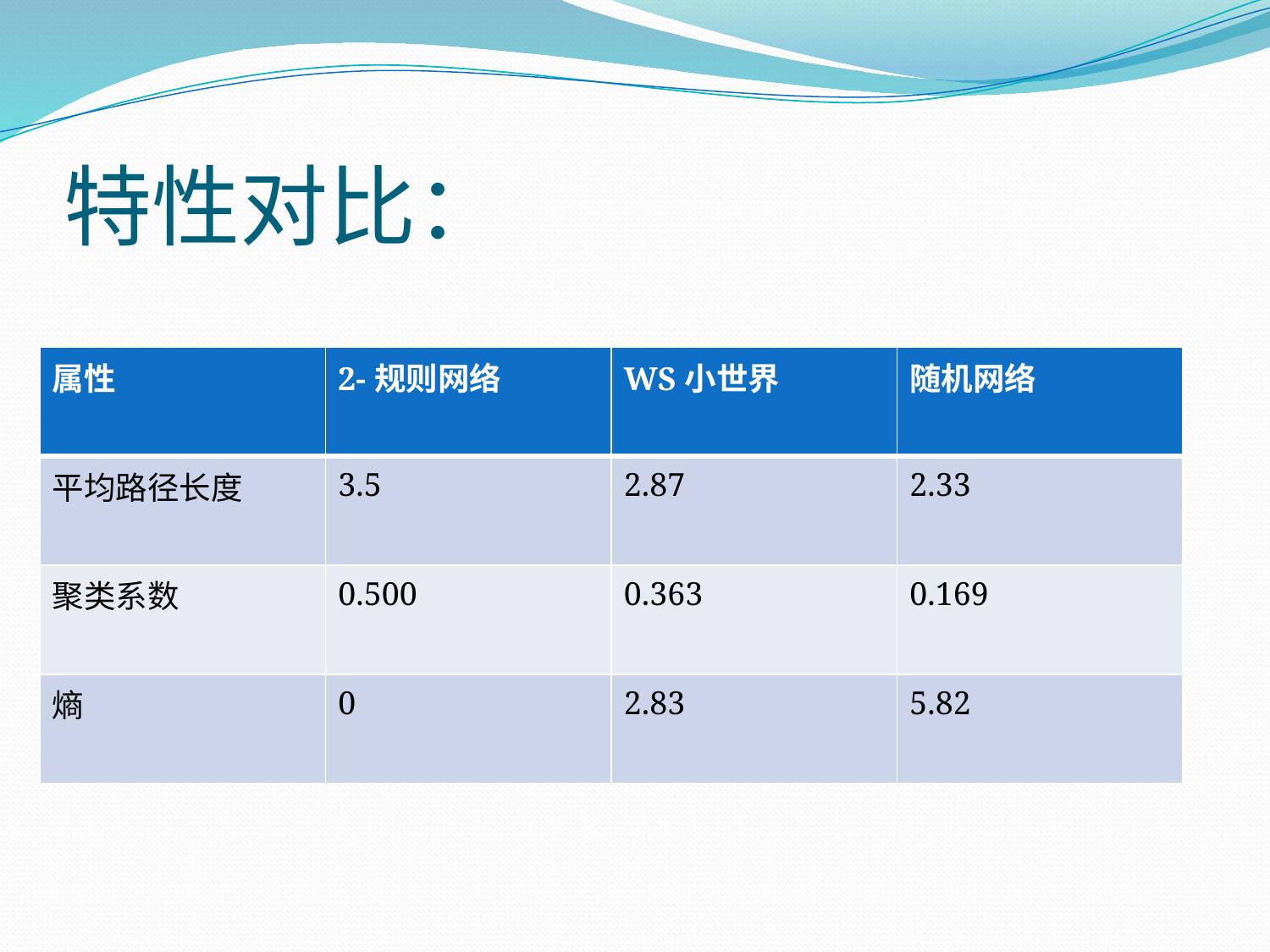

# 特性对比：
| 属性 | 2-规则网络 | WS小世界 | 随机网络 |
| --- | --- | --- | --- |
| 平均路径长度 | 3.5 | 2.87 | 2.33 |
| 聚类系数 | 0.500 | 0.363 | 0.169 |
| 熵 | 0 | 2.83 | 5.82 |